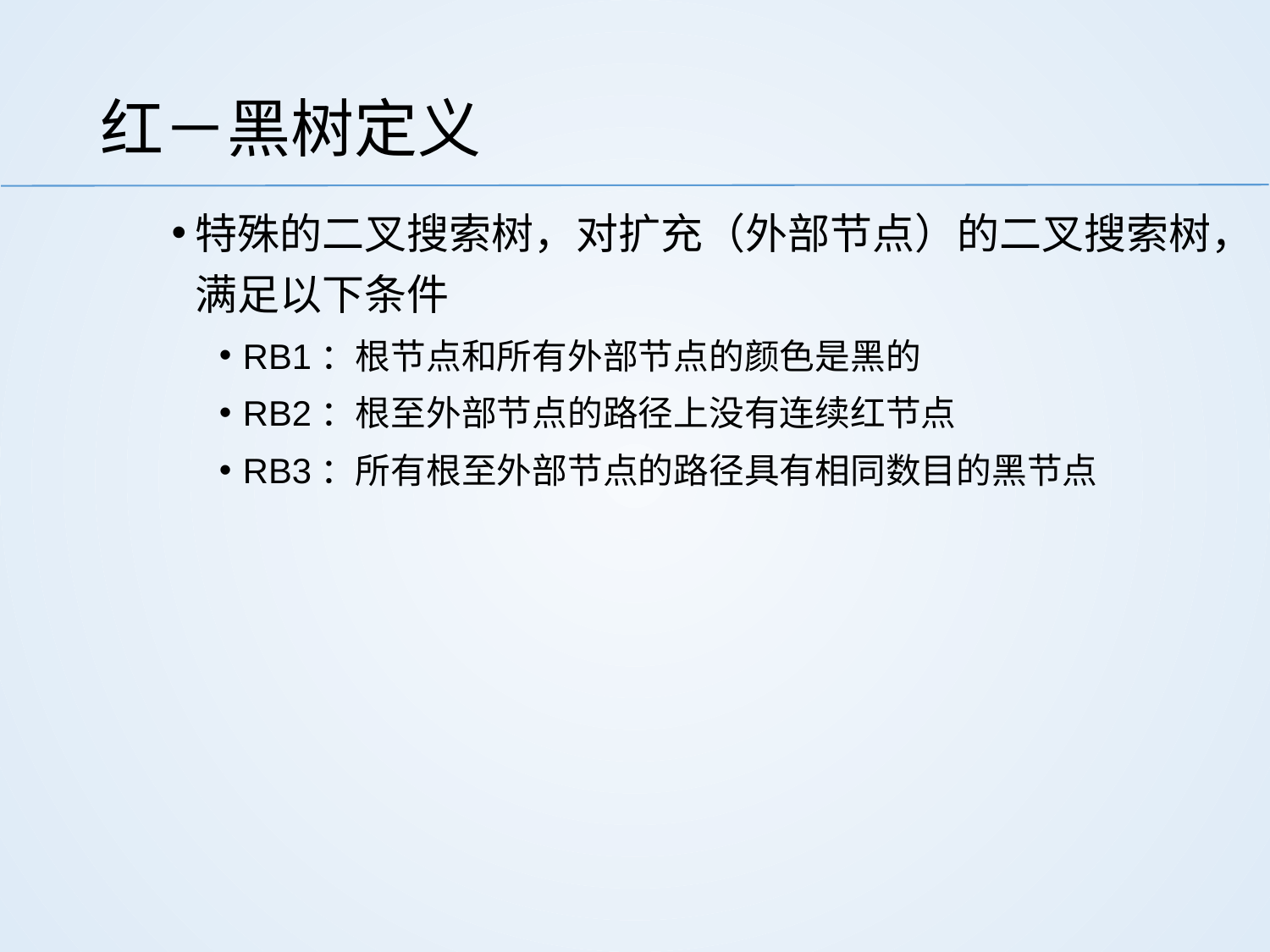

# 红－黑树定义
特殊的二叉搜索树，对扩充（外部节点）的二叉搜索树，满足以下条件
RB1：根节点和所有外部节点的颜色是黑的
RB2：根至外部节点的路径上没有连续红节点
RB3：所有根至外部节点的路径具有相同数目的黑节点
134